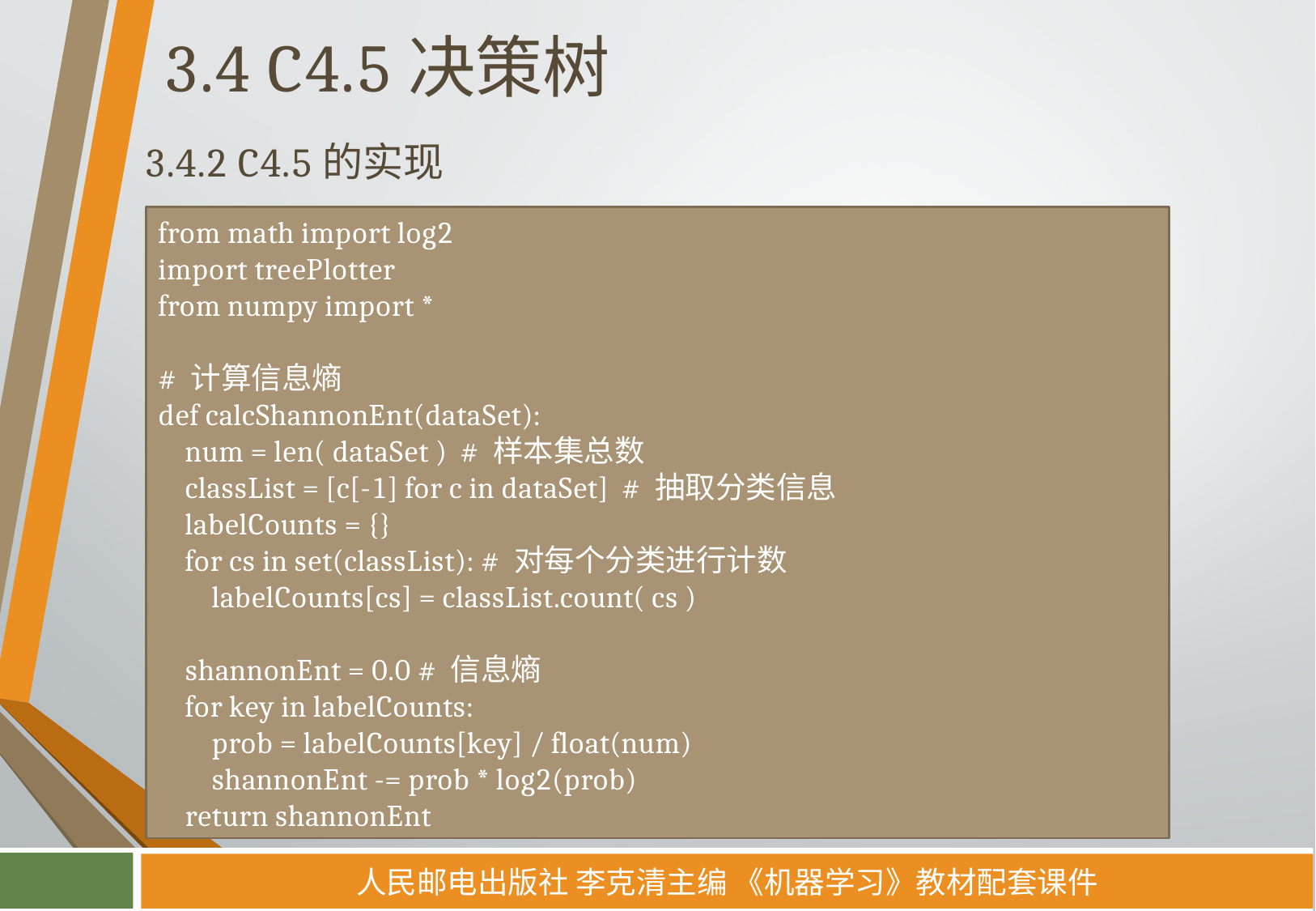

# 3.4 C4.5决策树
3.4.2 C4.5的实现
from math import log2
import treePlotter
from numpy import *

# 计算信息熵
def calcShannonEnt(dataSet):
    num = len( dataSet )  # 样本集总数
    classList = [c[-1] for c in dataSet]  # 抽取分类信息
    labelCounts = {}
    for cs in set(classList): # 对每个分类进行计数
        labelCounts[cs] = classList.count( cs )

    shannonEnt = 0.0 # 信息熵
    for key in labelCounts:
        prob = labelCounts[key] / float(num)
        shannonEnt -= prob * log2(prob)
    return shannonEnt